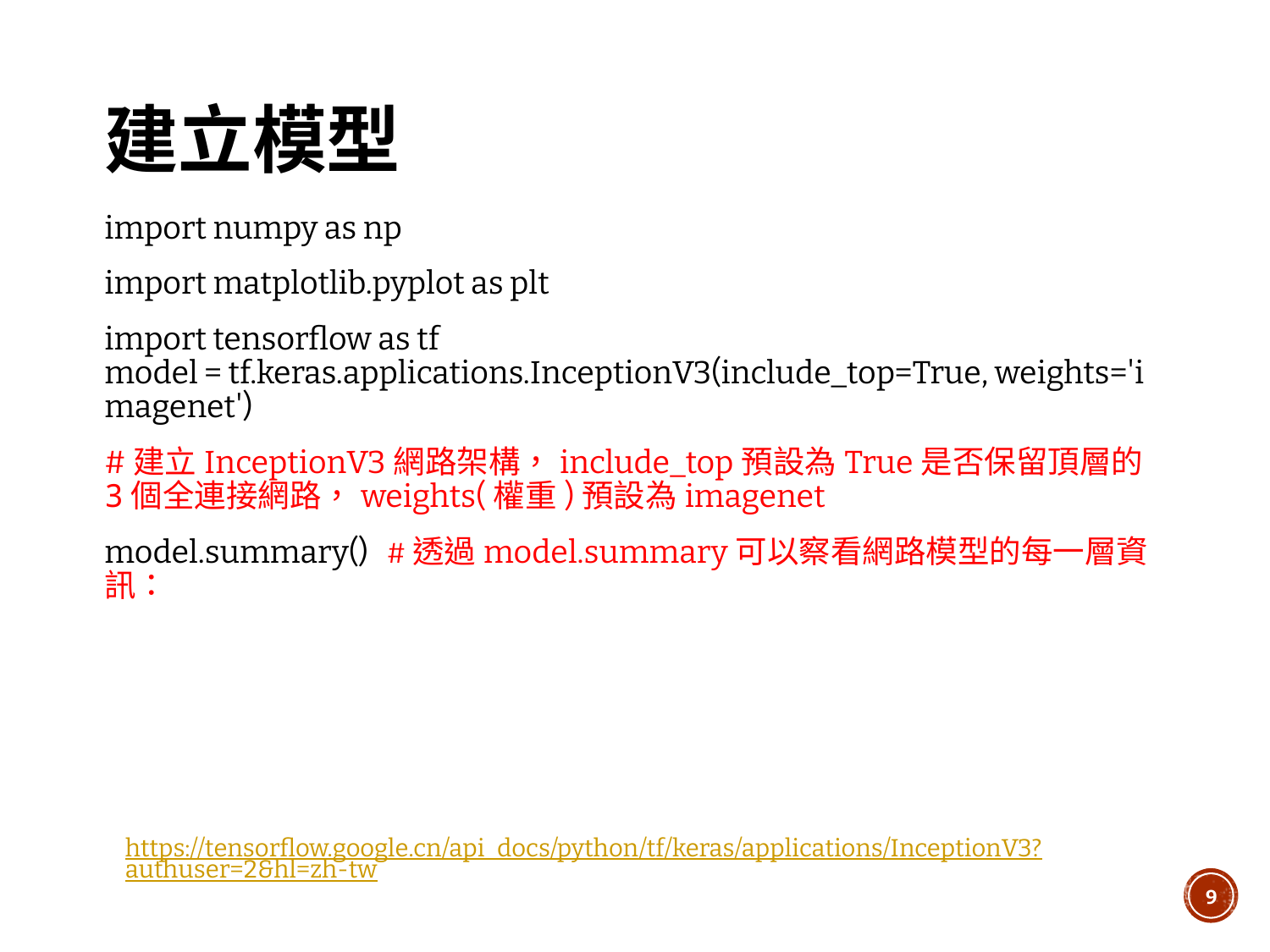

# 建立模型
import numpy as np
import matplotlib.pyplot as plt
import tensorflow as tf
model = tf.keras.applications.InceptionV3(include_top=True, weights='imagenet')
#建立InceptionV3網路架構，include_top預設為True是否保留頂層的3個全連接網路，weights(權重)預設為imagenet
model.summary()   #透過model.summary可以察看網路模型的每一層資訊：

https://tensorflow.google.cn/api_docs/python/tf/keras/applications/InceptionV3?authuser=2&hl=zh-tw
9